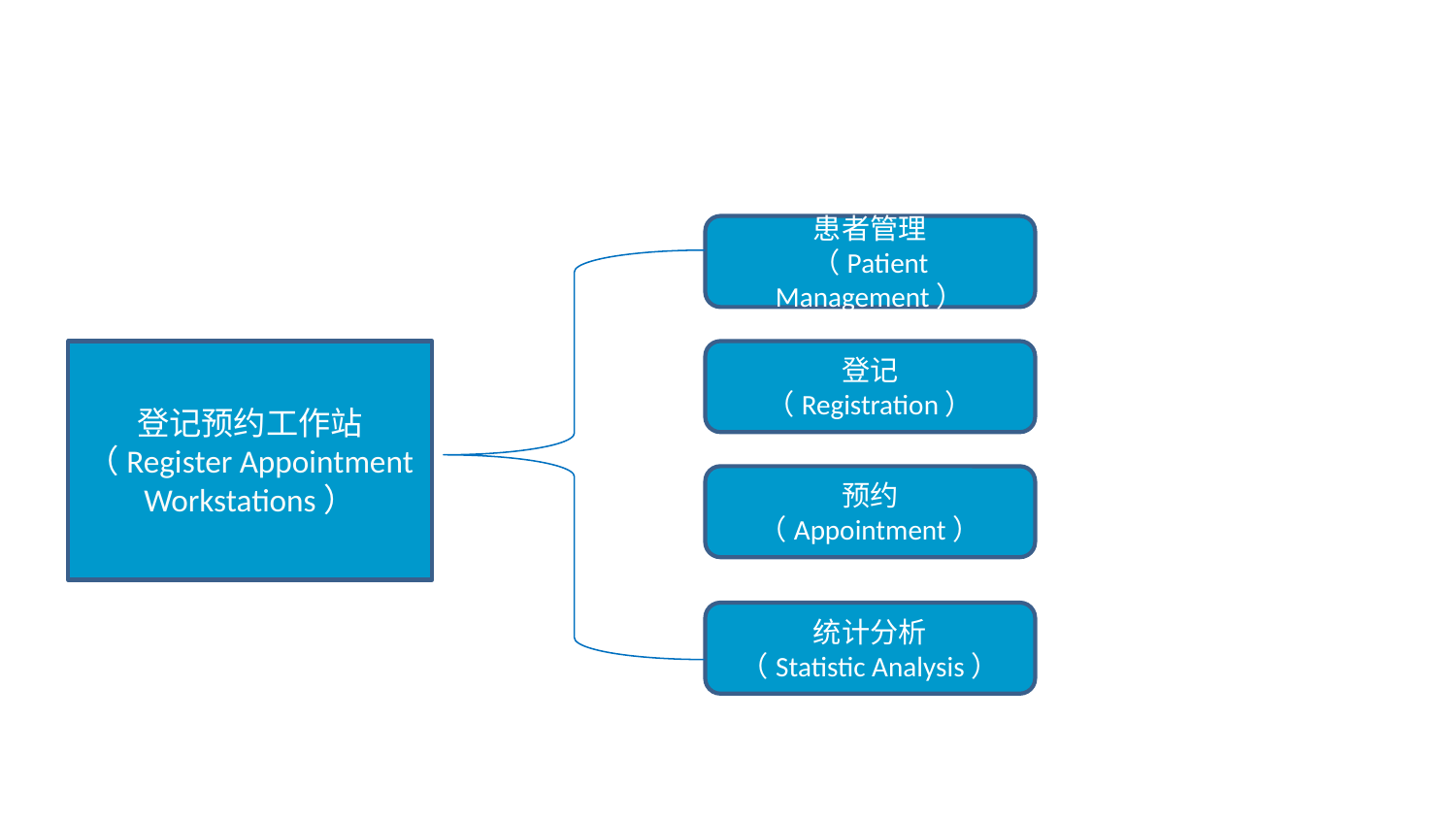

#
患者管理
（Patient Management）

登记预约工作站（Register Appointment Workstations）
登记
（Registration）
预约
（Appointment）
统计分析
（Statistic Analysis）